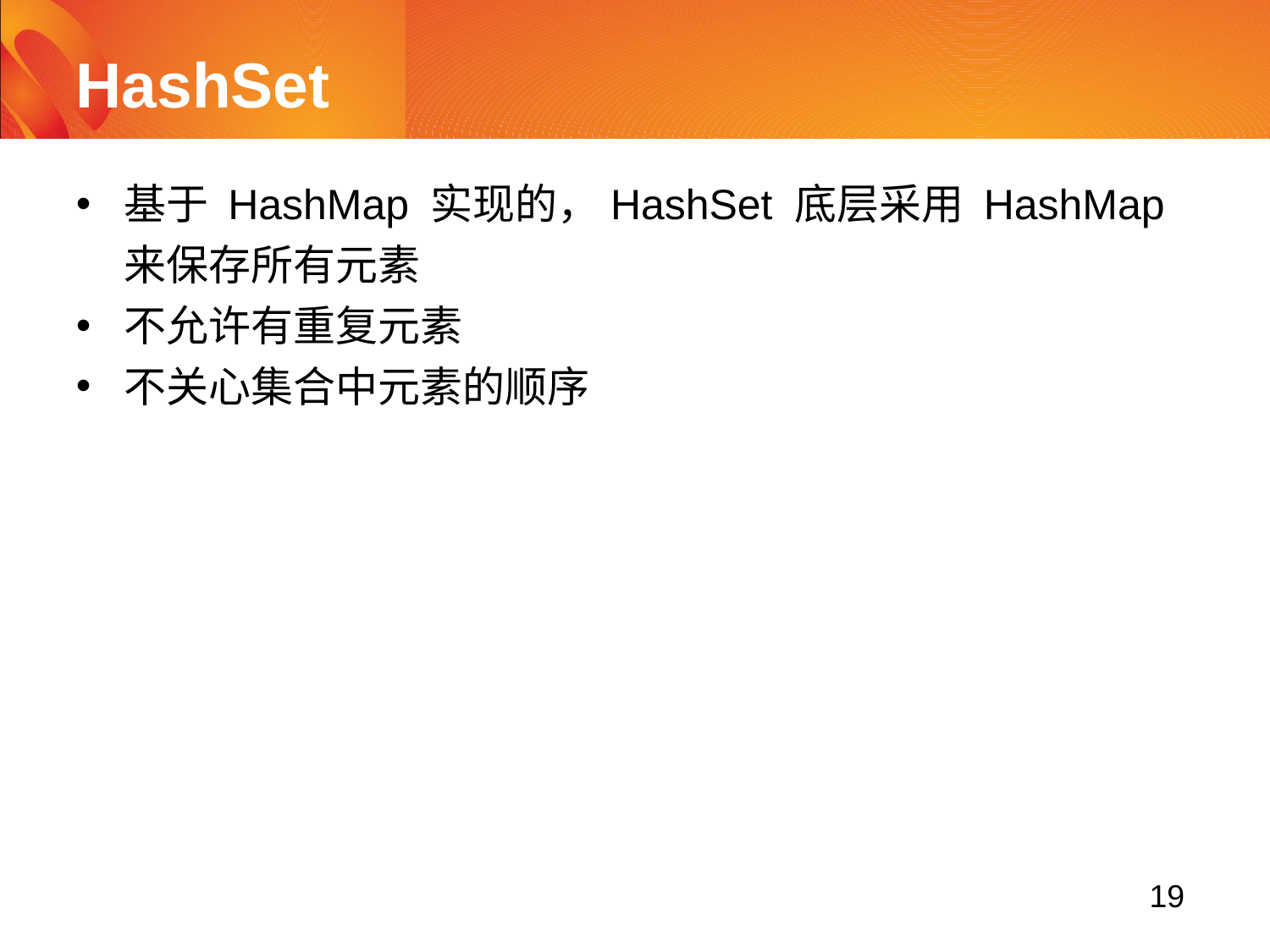

# HashSet
基于 HashMap 实现的，HashSet 底层采用 HashMap 来保存所有元素
不允许有重复元素
不关心集合中元素的顺序